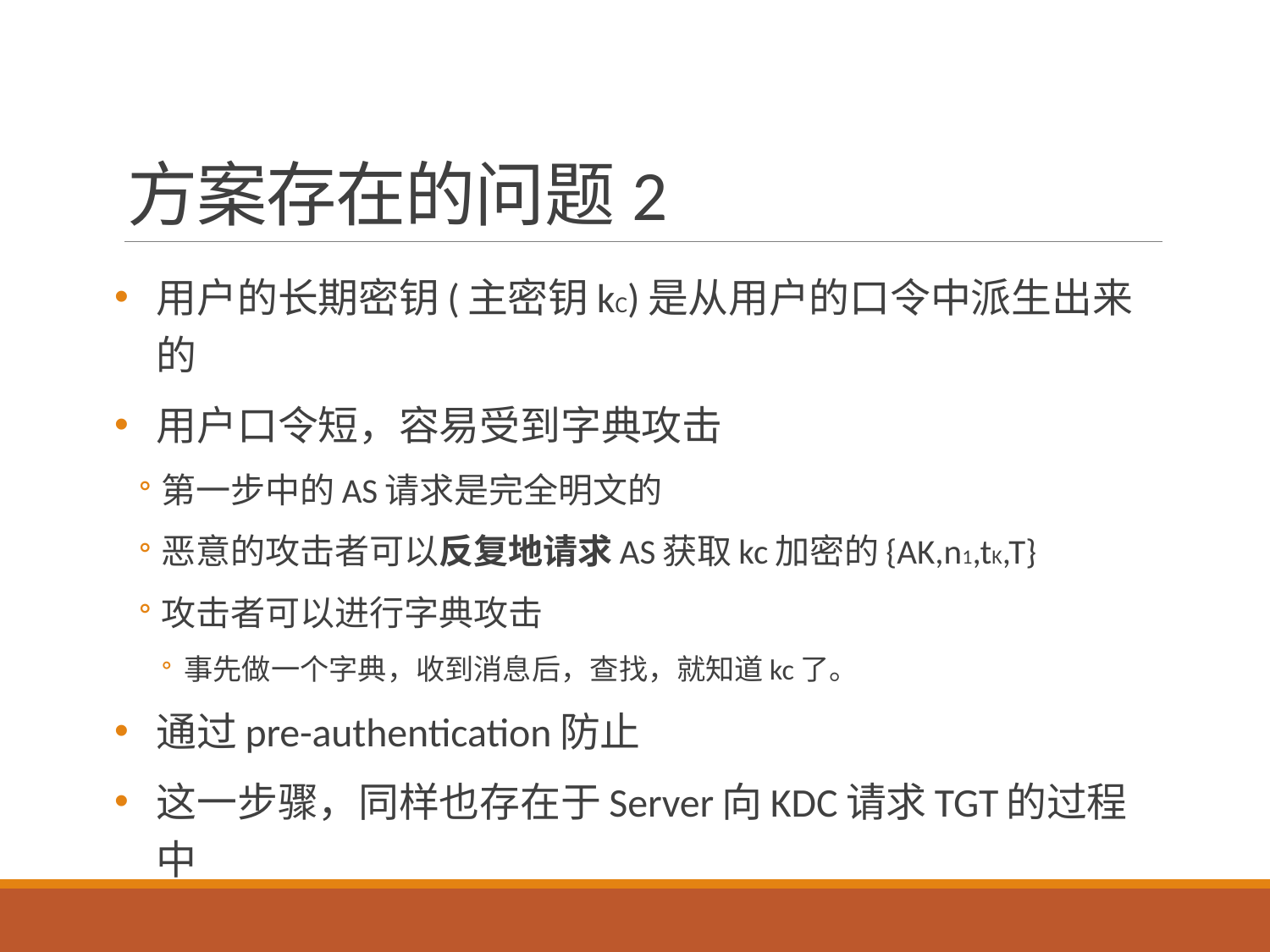

# 方案存在的问题2
用户的长期密钥(主密钥kC)是从用户的口令中派生出来的
用户口令短，容易受到字典攻击
第一步中的AS请求是完全明文的
恶意的攻击者可以反复地请求AS获取kc加密的{AK,n1,tK,T}
攻击者可以进行字典攻击
事先做一个字典，收到消息后，查找，就知道kc了。
通过pre-authentication防止
这一步骤，同样也存在于Server向KDC请求TGT的过程中